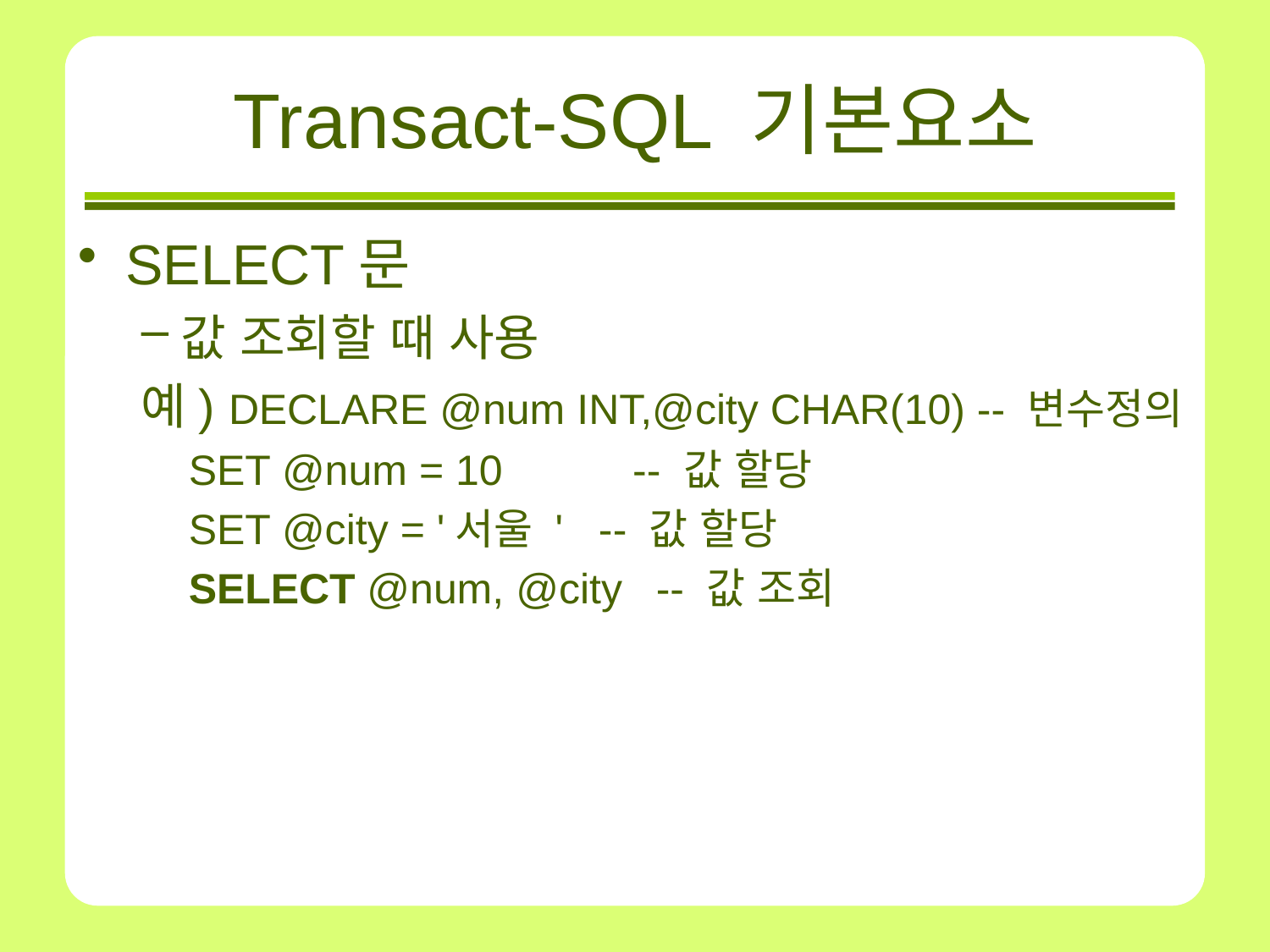

# Transact-SQL 기본요소
SELECT문
값 조회할 때 사용
예) DECLARE @num INT,@city CHAR(10) -- 변수정의
    SET @num = 10           -- 값 할당
    SET @city = '서울 '   -- 값 할당
    SELECT @num, @city   -- 값 조회